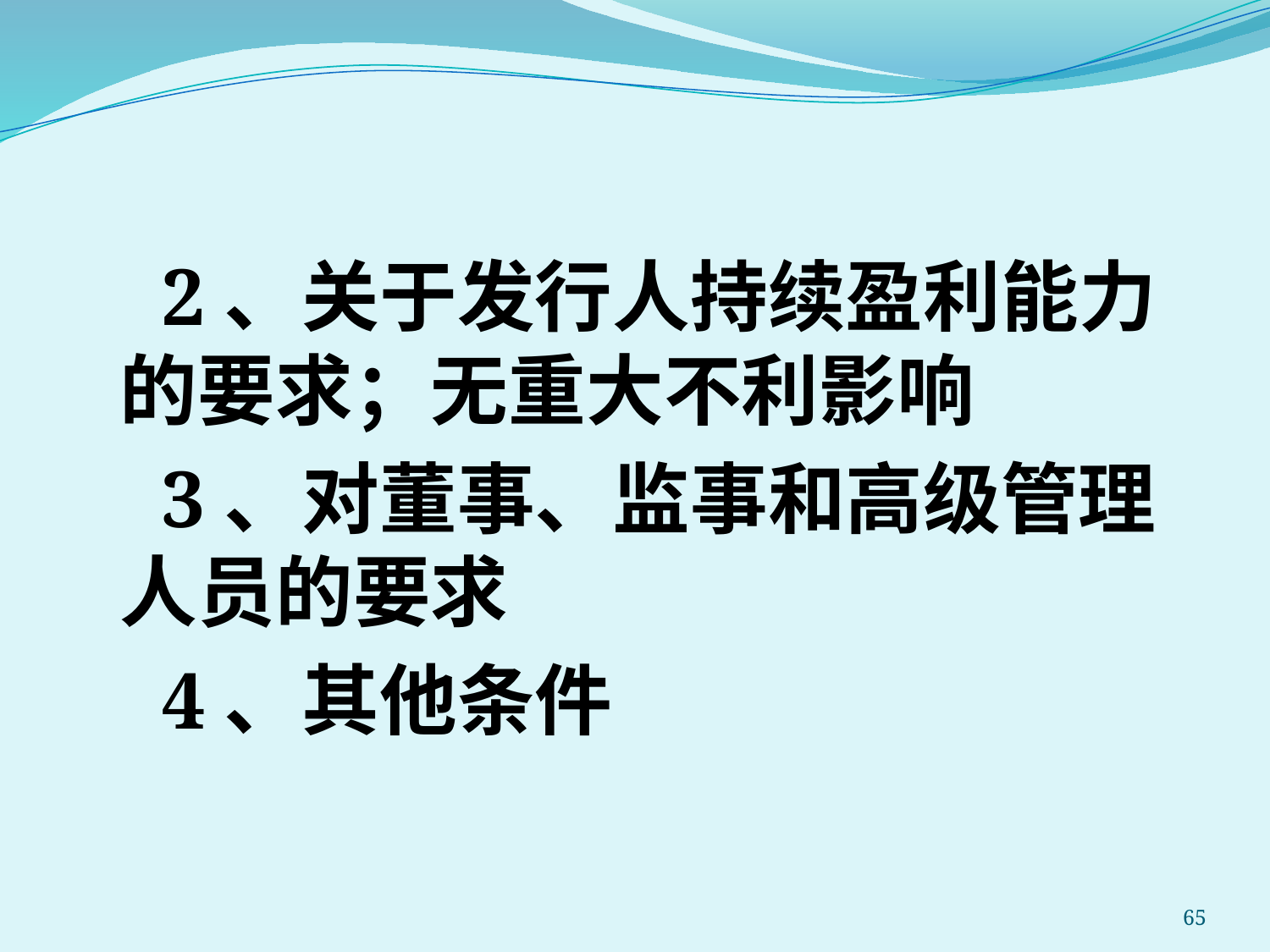

2、关于发行人持续盈利能力的要求；无重大不利影响
    3、对董事、监事和高级管理人员的要求
    4、其他条件

65